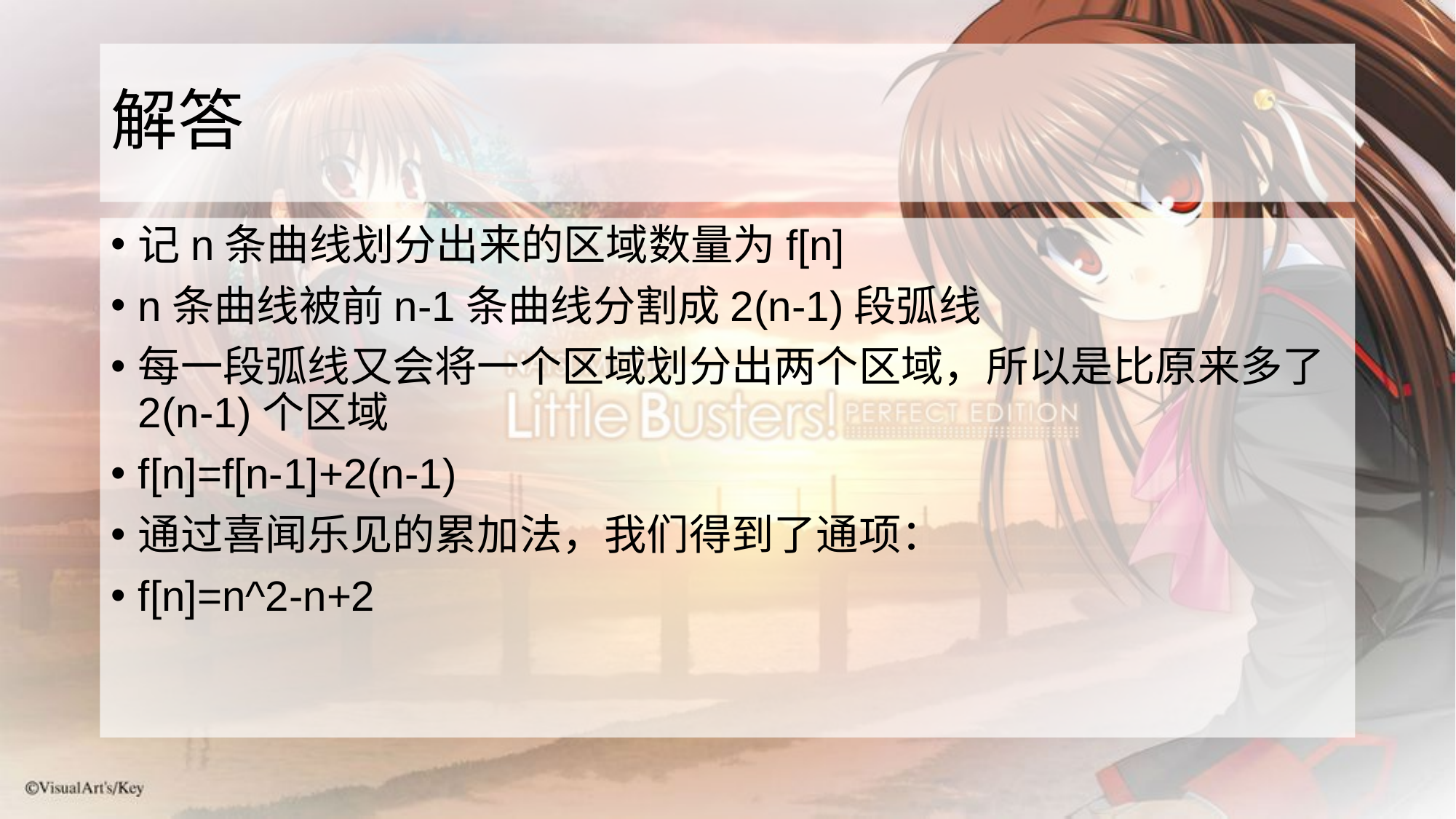

# 解答
记n条曲线划分出来的区域数量为f[n]
n条曲线被前n-1条曲线分割成2(n-1)段弧线
每一段弧线又会将一个区域划分出两个区域，所以是比原来多了2(n-1)个区域
f[n]=f[n-1]+2(n-1)
通过喜闻乐见的累加法，我们得到了通项：
f[n]=n^2-n+2